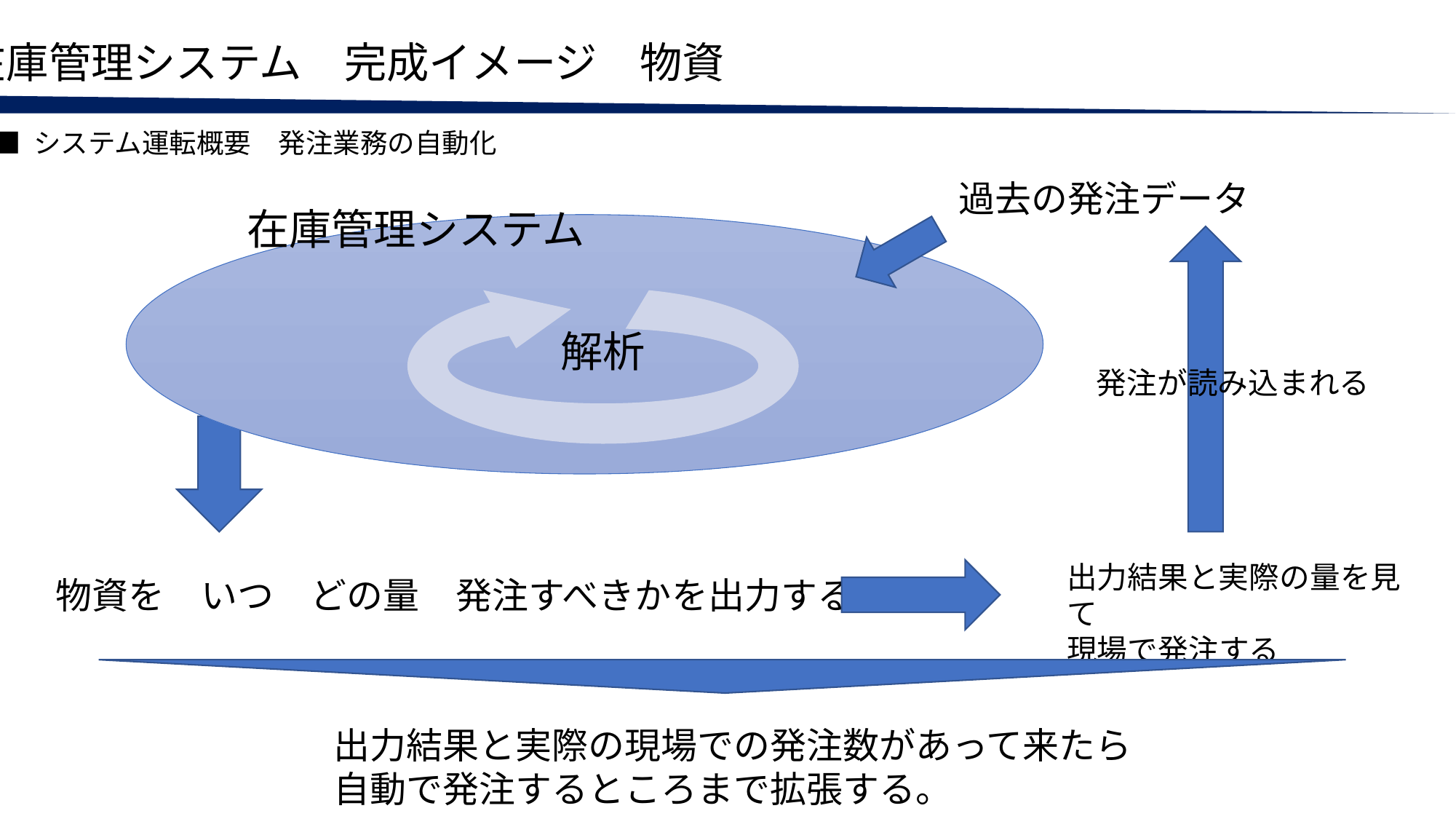

在庫管理システム　完成イメージ　物資
■ システム運転概要　発注業務の自動化
過去の発注データ
在庫管理システム

解析
発注が読み込まれる

出力結果と実際の量を見て
現場で発注する
物資を　いつ　どの量　発注すべきかを出力する

出力結果と実際の現場での発注数があって来たら
自動で発注するところまで拡張する。